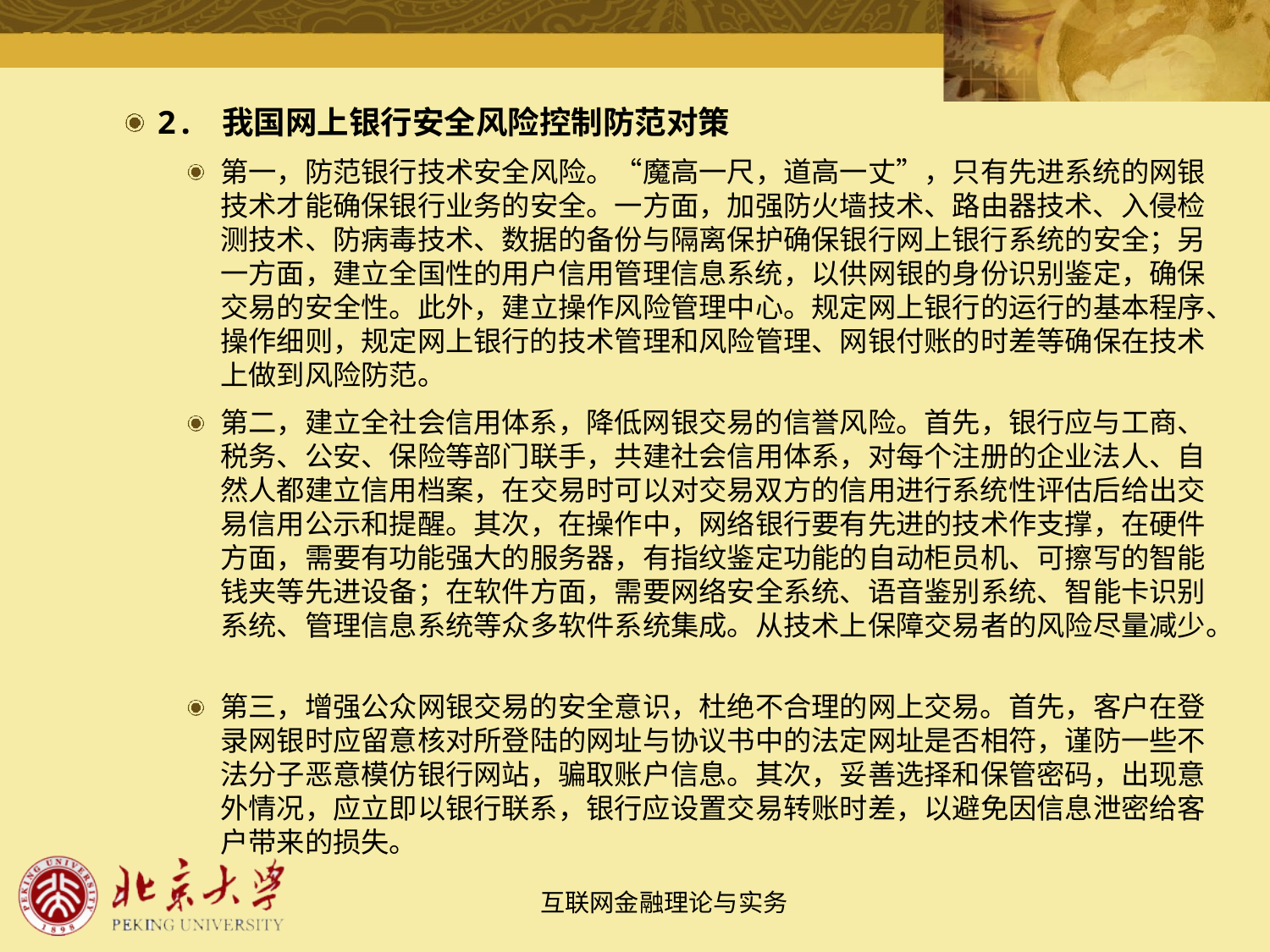

2. 我国网上银行安全风险控制防范对策
第一，防范银行技术安全风险。“魔高一尺，道高一丈”，只有先进系统的网银技术才能确保银行业务的安全。一方面，加强防火墙技术、路由器技术、入侵检测技术、防病毒技术、数据的备份与隔离保护确保银行网上银行系统的安全；另一方面，建立全国性的用户信用管理信息系统，以供网银的身份识别鉴定，确保交易的安全性。此外，建立操作风险管理中心。规定网上银行的运行的基本程序、操作细则，规定网上银行的技术管理和风险管理、网银付账的时差等确保在技术上做到风险防范。
第二，建立全社会信用体系，降低网银交易的信誉风险。首先，银行应与工商、税务、公安、保险等部门联手，共建社会信用体系，对每个注册的企业法人、自然人都建立信用档案，在交易时可以对交易双方的信用进行系统性评估后给出交易信用公示和提醒。其次，在操作中，网络银行要有先进的技术作支撑，在硬件方面，需要有功能强大的服务器，有指纹鉴定功能的自动柜员机、可擦写的智能钱夹等先进设备；在软件方面，需要网络安全系统、语音鉴别系统、智能卡识别系统、管理信息系统等众多软件系统集成。从技术上保障交易者的风险尽量减少。
第三，增强公众网银交易的安全意识，杜绝不合理的网上交易。首先，客户在登录网银时应留意核对所登陆的网址与协议书中的法定网址是否相符，谨防一些不法分子恶意模仿银行网站，骗取账户信息。其次，妥善选择和保管密码，出现意外情况，应立即以银行联系，银行应设置交易转账时差，以避免因信息泄密给客户带来的损失。